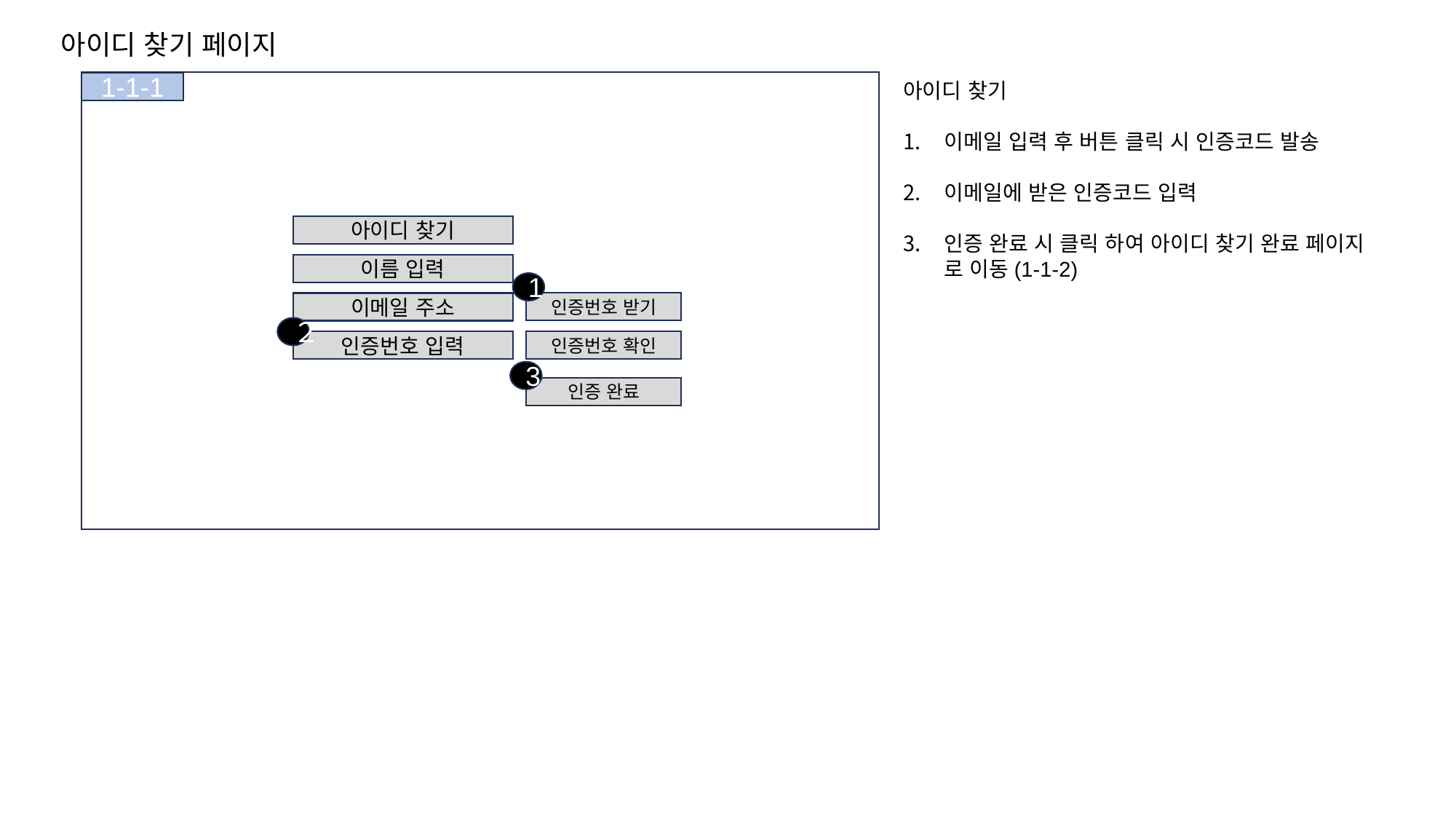

아이디 찾기 페이지

아이디 찾기

이메일 입력 후 버튼 클릭 시 인증코드 발송

이메일에 받은 인증코드 입력

인증 완료 시 클릭 하여 아이디 찾기 완료 페이지
      로 이동(1-1-2)
1-1-1
아이디 찾기
이름 입력
1
인증번호 받기
이메일 주소
２
인증번호 입력
인증번호 확인
3
인증 완료